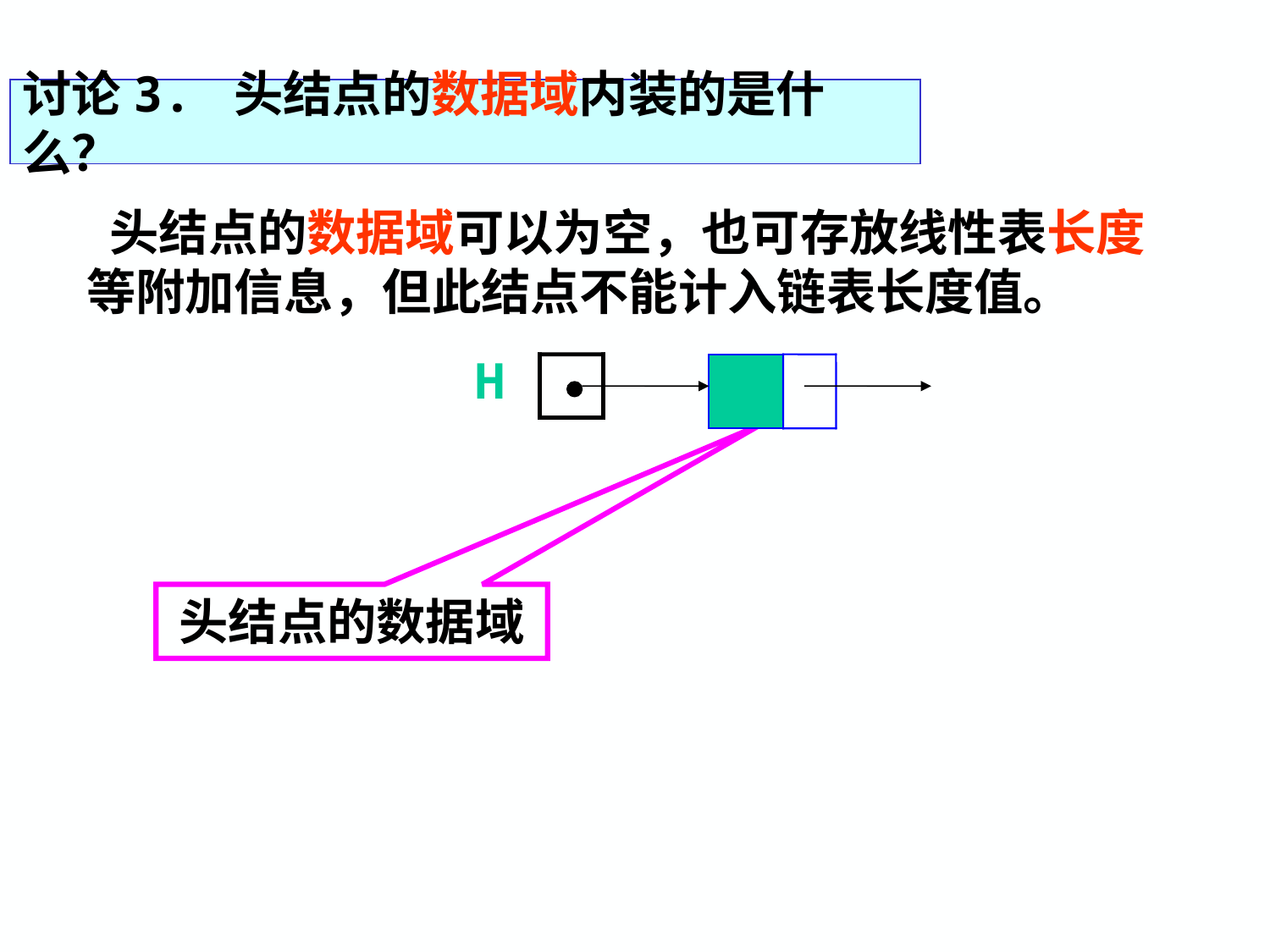

讨论3. 头结点的数据域内装的是什么？
 头结点的数据域可以为空，也可存放线性表长度等附加信息，但此结点不能计入链表长度值。
H

头结点的数据域